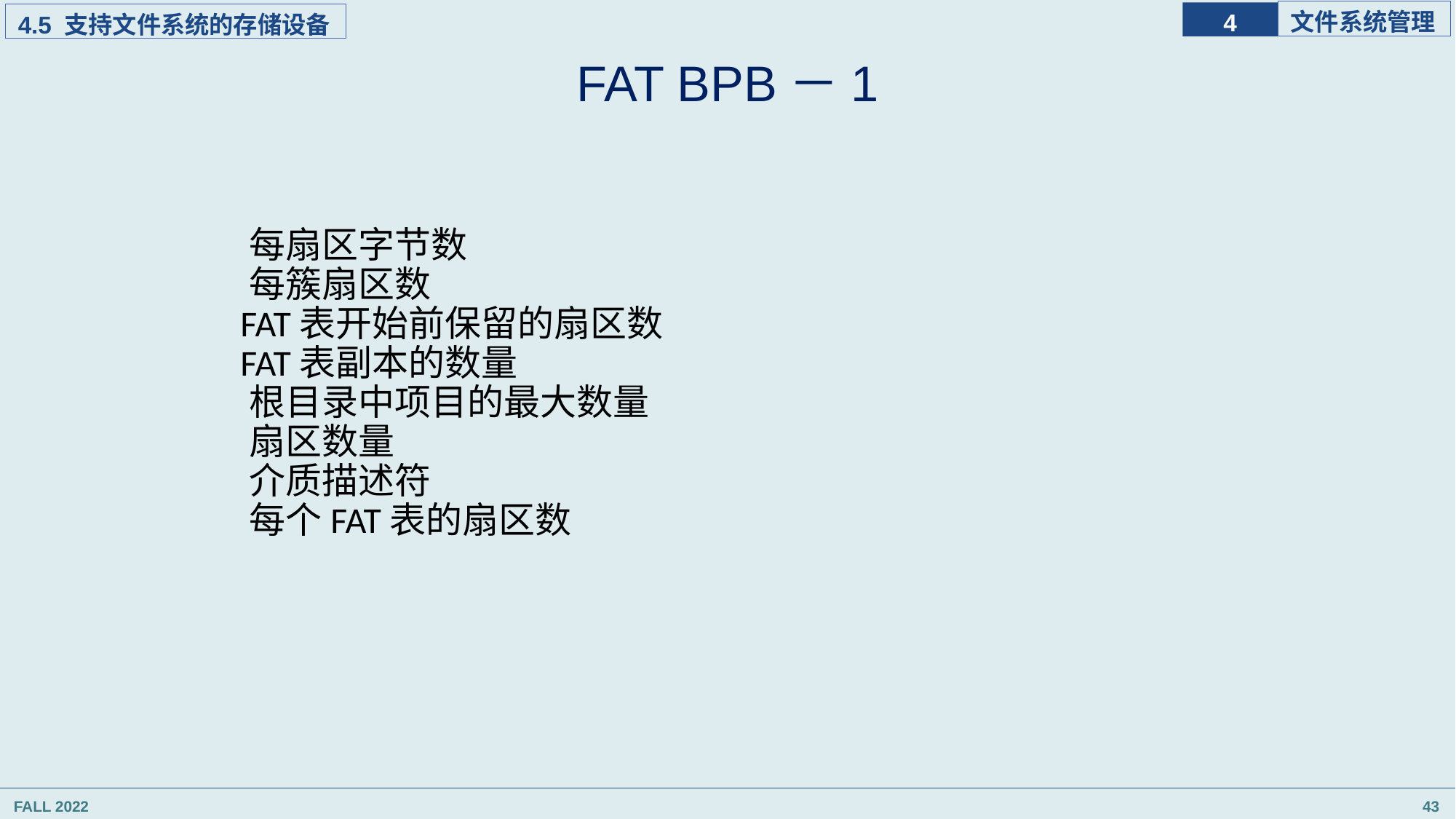

FAT BPB－1
 每扇区字节数
 每簇扇区数
 FAT表开始前保留的扇区数
 FAT表副本的数量
 根目录中项目的最大数量
 扇区数量
 介质描述符
 每个FAT表的扇区数